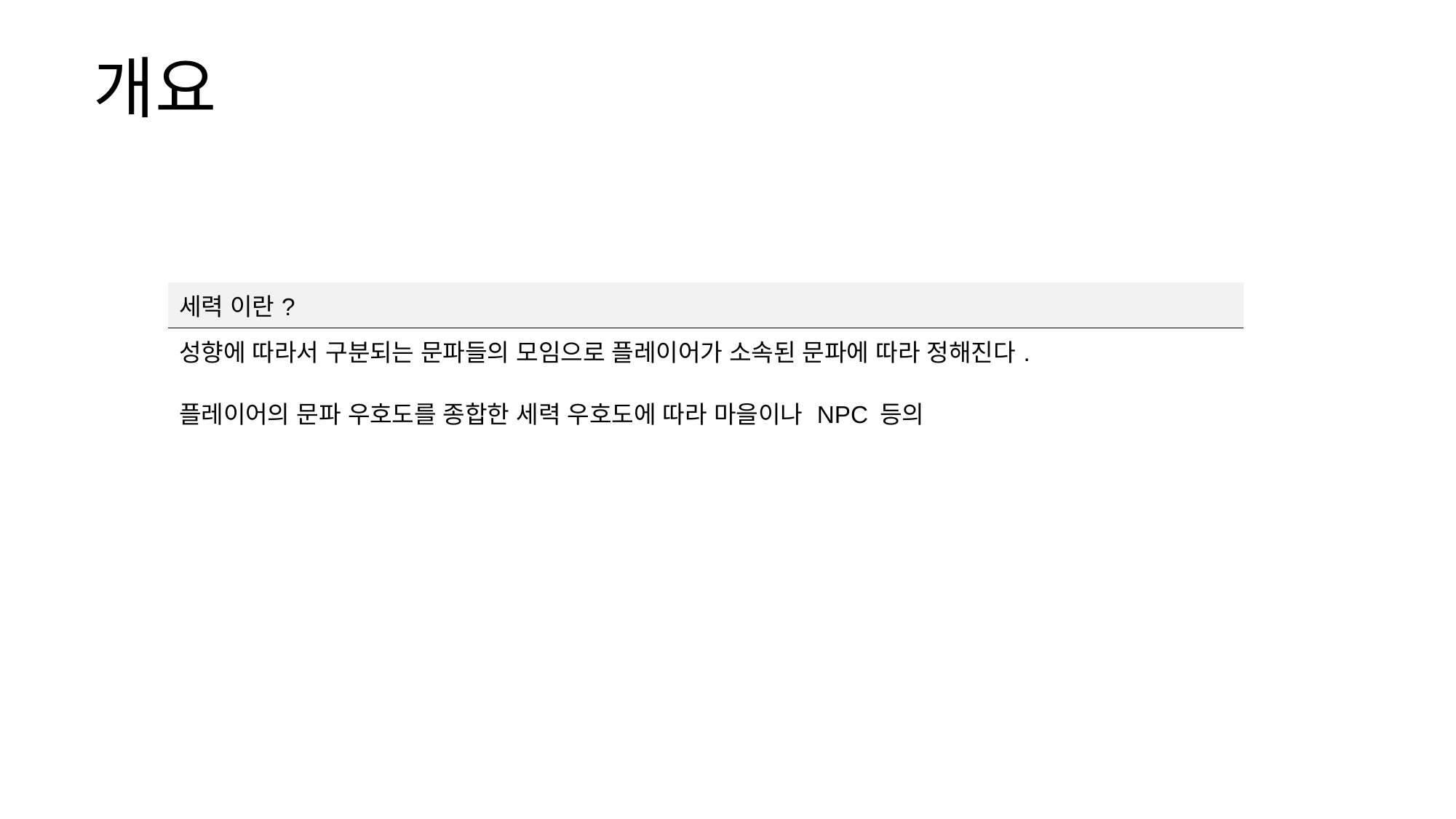

개요
| 세력 이란? |
| --- |
| 성향에 따라서 구분되는 문파들의 모임으로 플레이어가 소속된 문파에 따라 정해진다. 플레이어의 문파 우호도를 종합한 세력 우호도에 따라 마을이나 NPC 등의 |